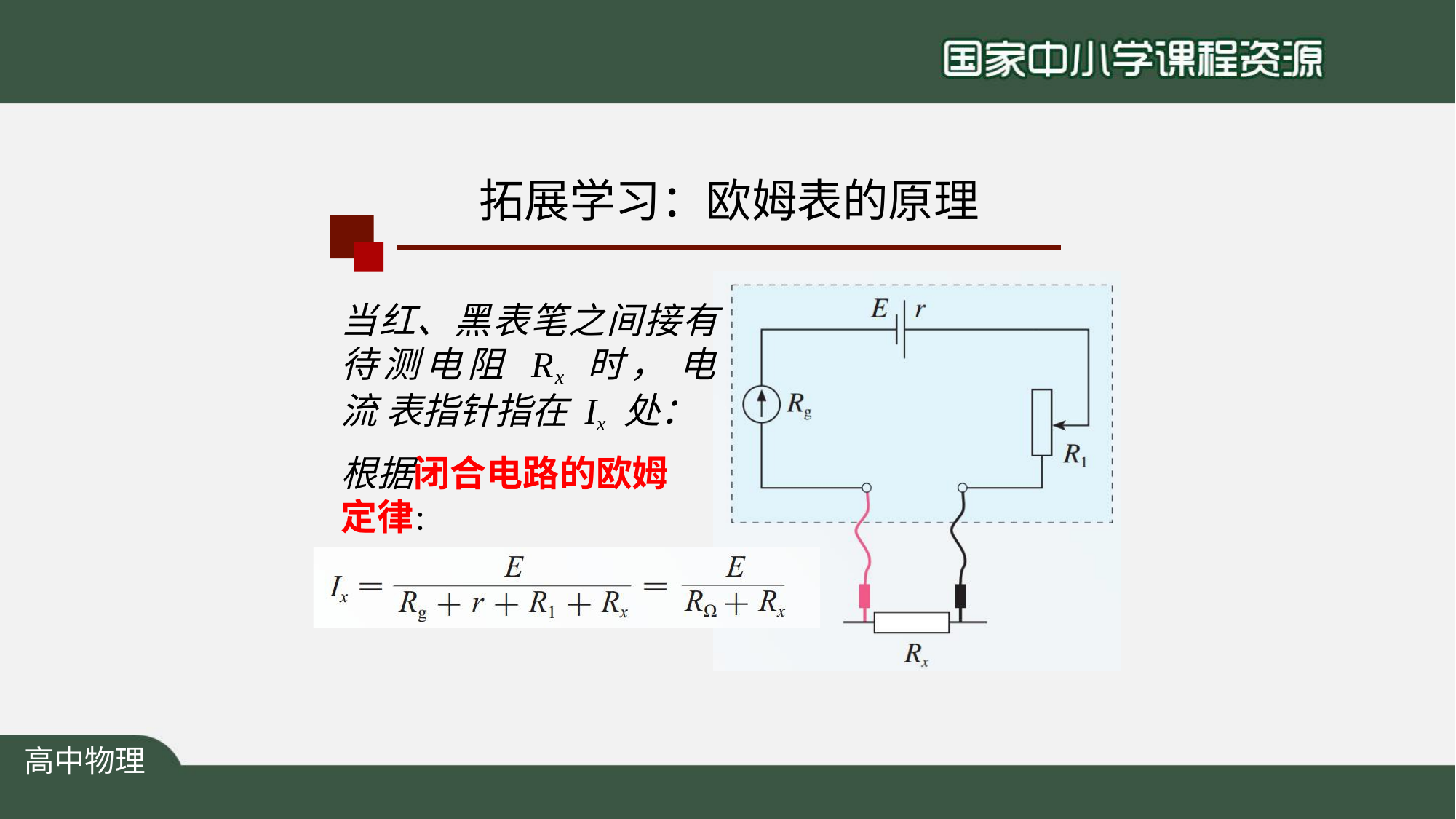

# 拓展学习：欧姆表的原理

当红、黑表笔之间接有 待测电阻 Rx 时， 电流 表指针指在 Ix 处：
根据闭合电路的欧姆 定律：

高中物理